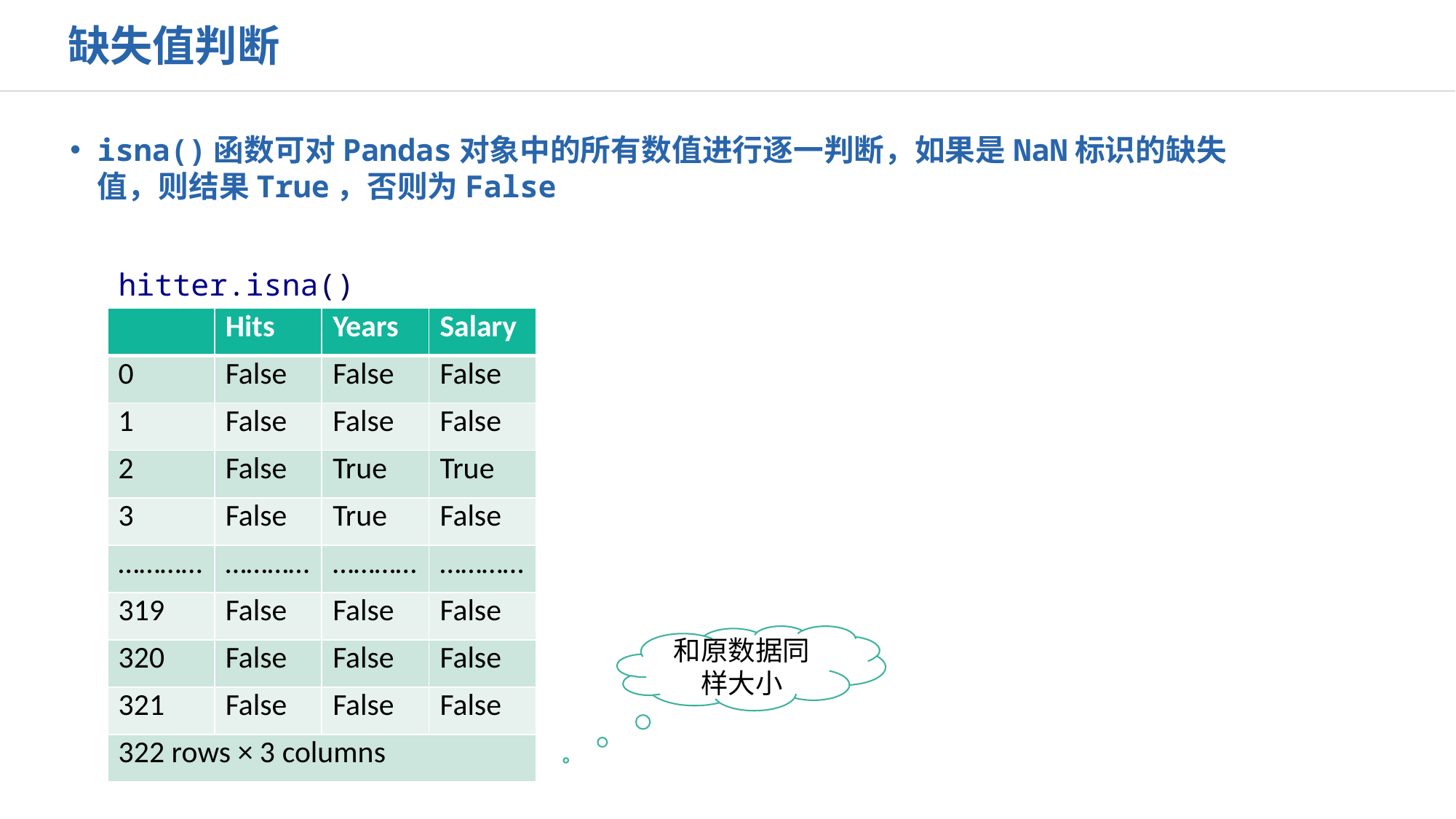

缺失值判断
isna()函数可对Pandas对象中的所有数值进行逐一判断，如果是NaN标识的缺失值，则结果True，否则为False

hitter.isna()
|  | Hits | Years | Salary |
| --- | --- | --- | --- |
| 0 | False | False | False |
| 1 | False | False | False |
| 2 | False | True | True |
| 3 | False | True | False |
| ………… | ………… | ………… | ………… |
| 319 | False | False | False |
| 320 | False | False | False |
| 321 | False | False | False |
| 322 rows × 3 columns |  |  |  |
和原数据同样大小